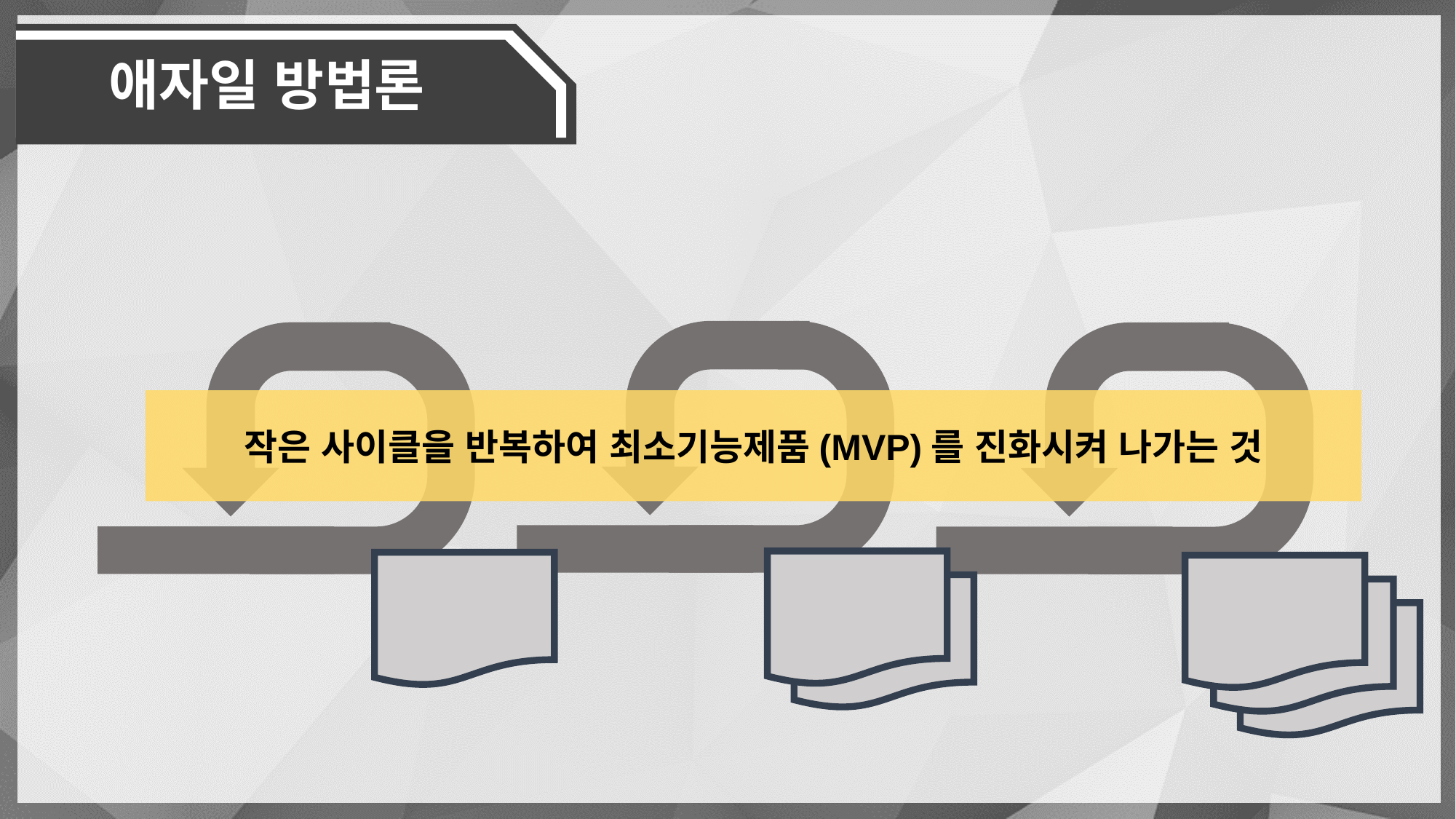

애자일 방법론

작은 사이클을 반복하여 최소기능제품(MVP)를 진화시켜 나가는 것